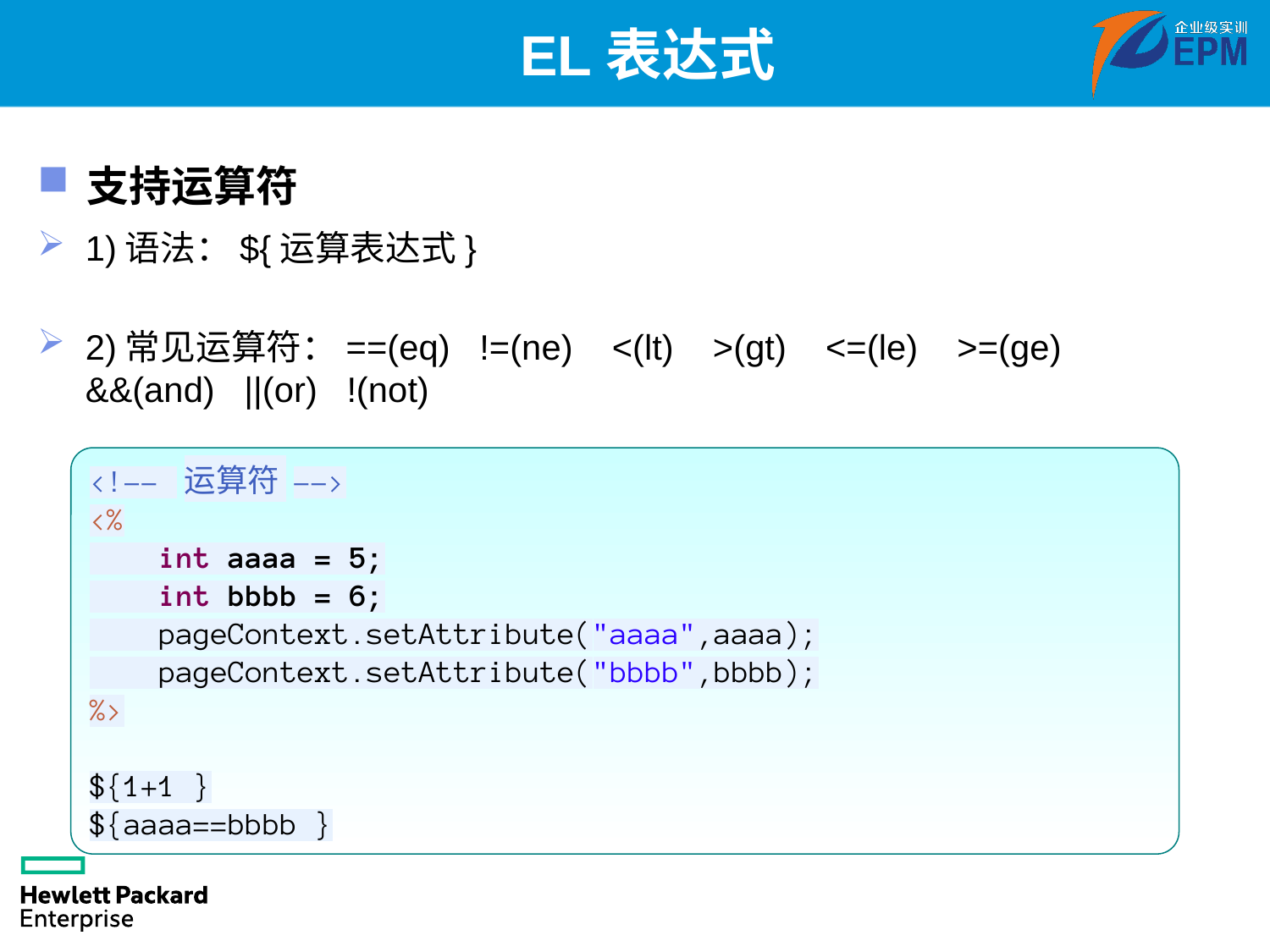

# EL表达式
支持运算符
1)语法：${运算表达式}

2)常见运算符：==(eq)   !=(ne)    <(lt)    >(gt)    <=(le)    >=(ge)    &&(and)   ||(or)   !(not)

<!-- 运算符 -->
<%
    int aaaa = 5;
    int bbbb = 6;
    pageContext.setAttribute("aaaa",aaaa);
    pageContext.setAttribute("bbbb",bbbb);
%>

${1+1 }
${aaaa==bbbb }